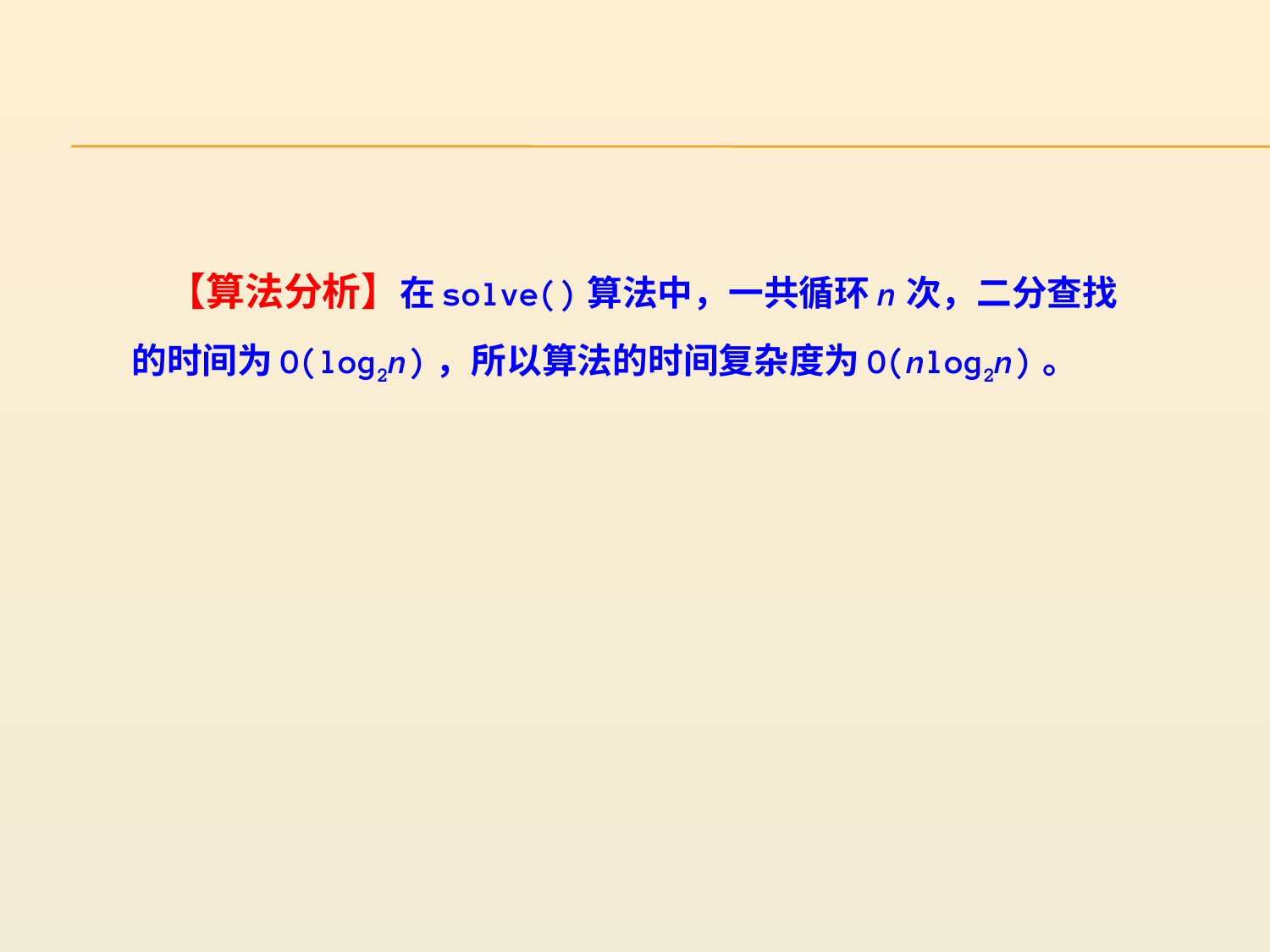

【算法分析】在solve()算法中，一共循环n次，二分查找的时间为O(log2n)，所以算法的时间复杂度为O(nlog2n)。